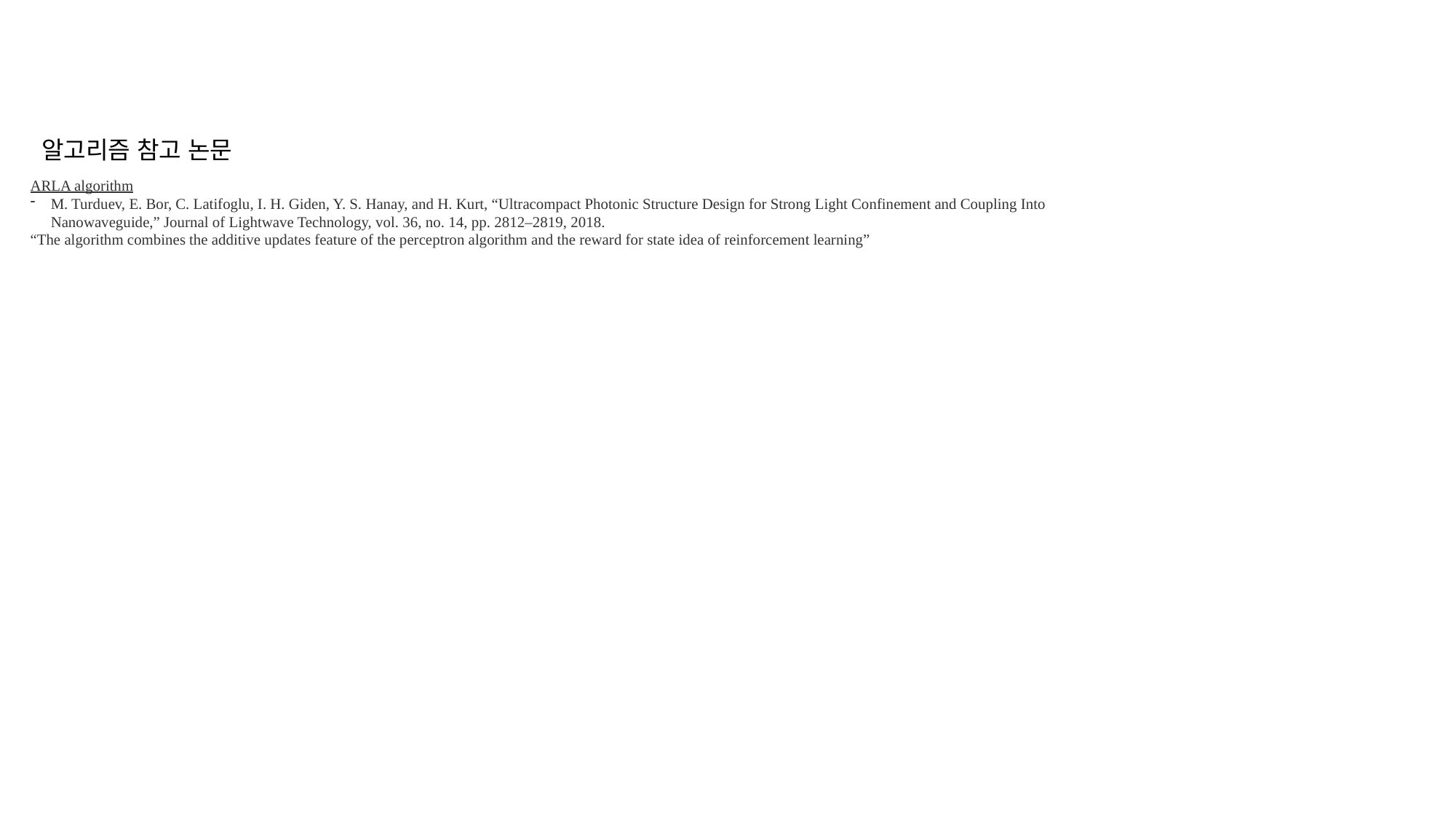

알고리즘 참고 논문
ARLA algorithm
M. Turduev, E. Bor, C. Latifoglu, I. H. Giden, Y. S. Hanay, and H. Kurt, “Ultracompact Photonic Structure Design for Strong Light Confinement and Coupling Into Nanowaveguide,” Journal of Lightwave Technology, vol. 36, no. 14, pp. 2812–2819, 2018.
“The algorithm combines the additive updates feature of the perceptron algorithm and the reward for state idea of reinforcement learning”